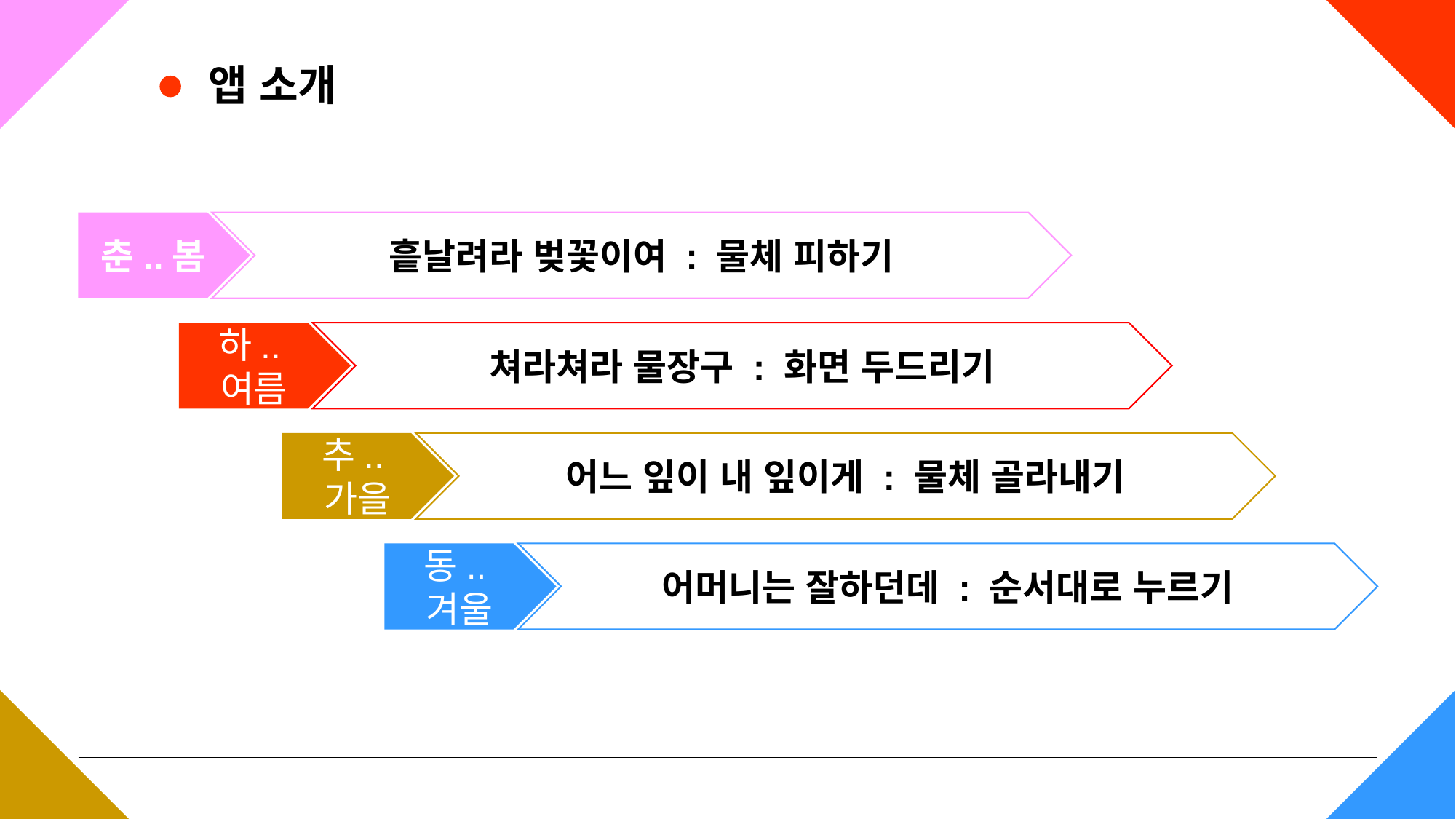

앱 소개

춘..봄
흩날려라 벚꽃이여 : 물체 피하기
하..여름
쳐라쳐라 물장구 : 화면 두드리기
추..가을
어느 잎이 내 잎이게 : 물체 골라내기
동..겨울
어머니는 잘하던데 : 순서대로 누르기